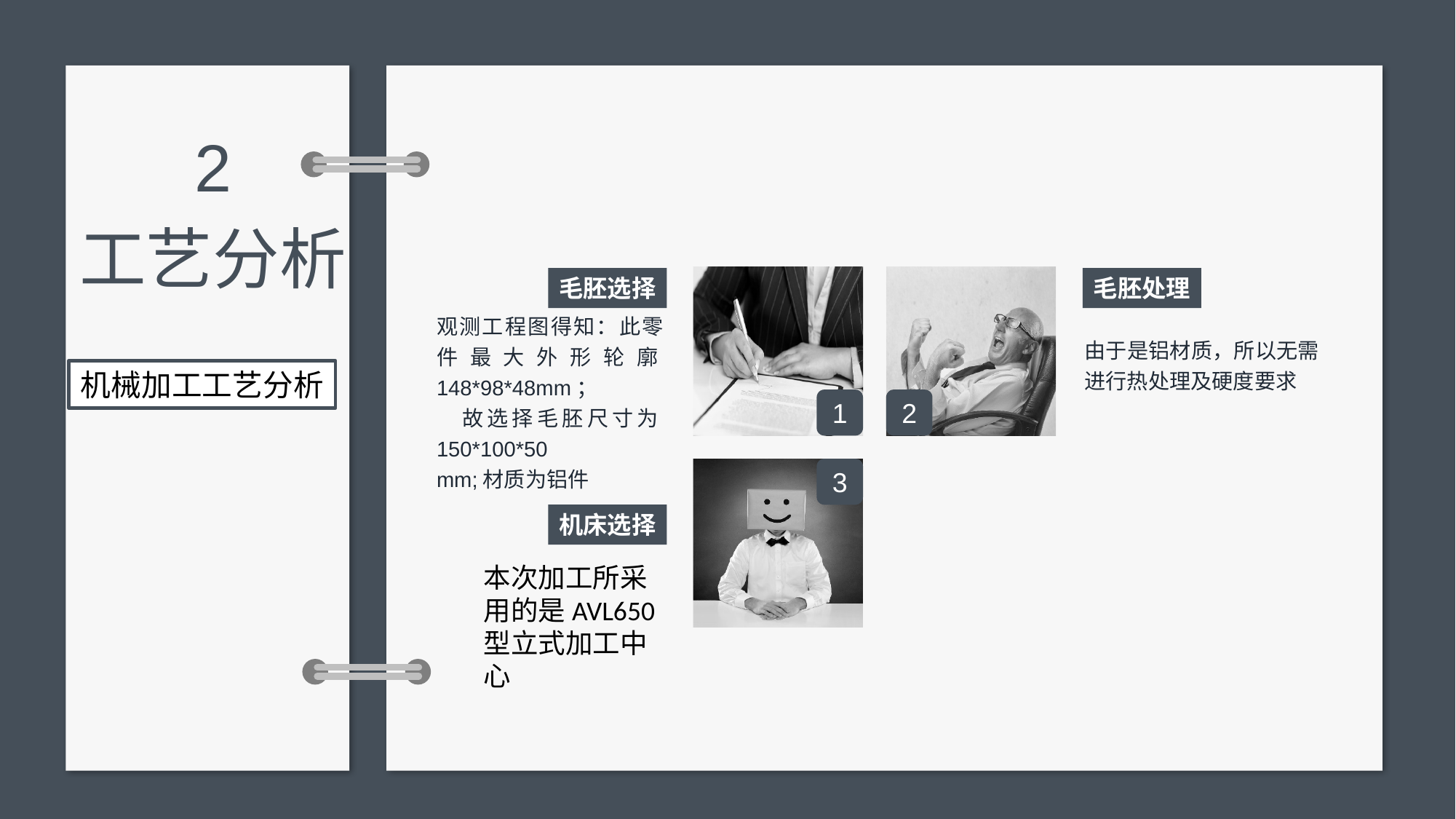

2
工艺分析

毛胚选择
毛胚处理
观测工程图得知：此零件最大外形轮廓148*98*48mm；
  故选择毛胚尺寸为150*100*50
mm;材质为铝件
由于是铝材质，所以无需进行热处理及硬度要求
机械加工工艺分析
1
2

3
机床选择

本次加工所采用的是AVL650型立式加工中心